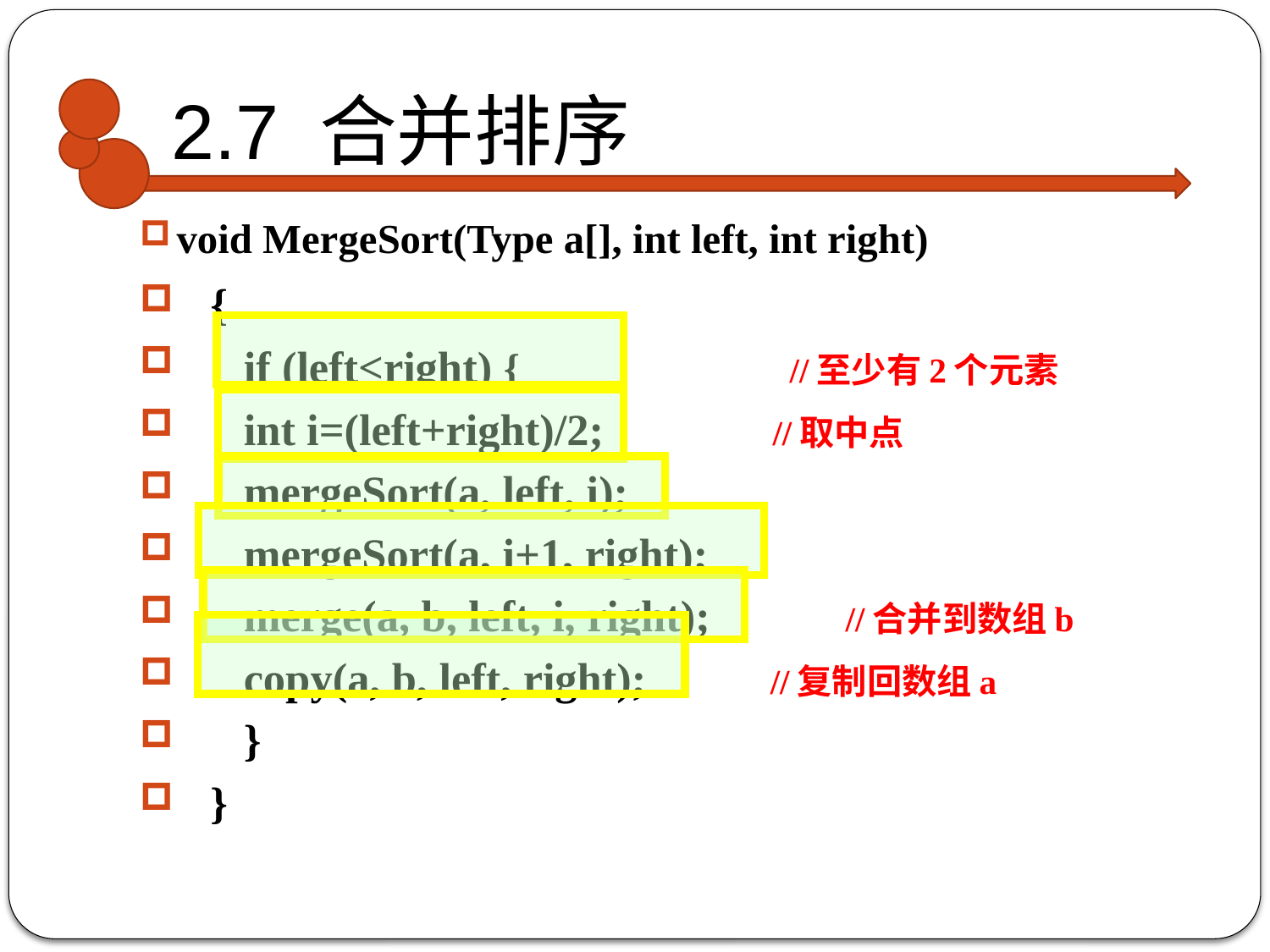

2.7 合并排序
void MergeSort(Type a[], int left, int right)
   {
      if (left<right) {                          //至少有2个元素
      int i=(left+right)/2;               //取中点
      mergeSort(a, left, i);
      mergeSort(a, i+1, right);
      merge(a, b, left, i, right);            //合并到数组b
      copy(a, b, left, right);           //复制回数组a
      }
   }